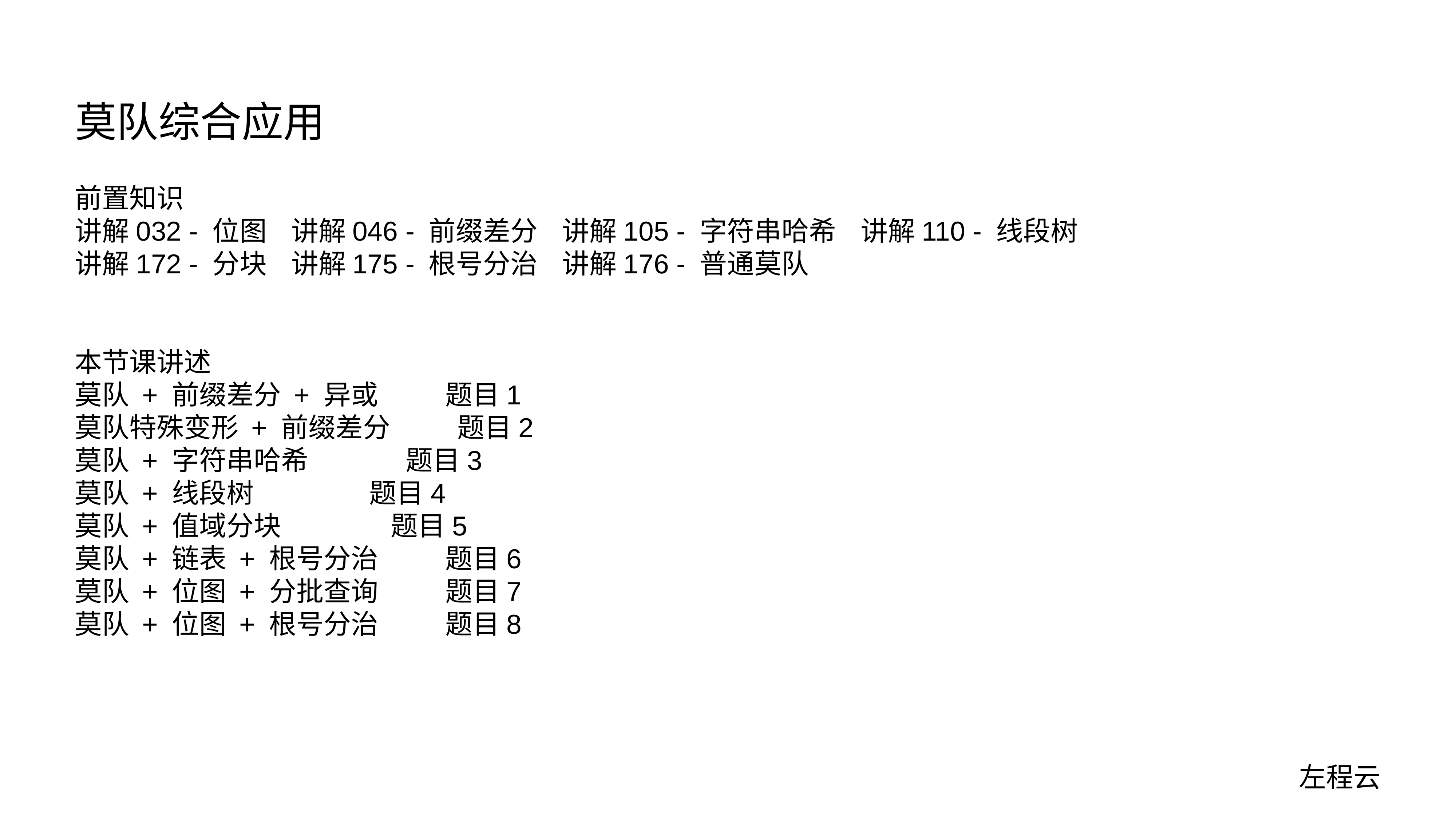

# 莫队综合应用
前置知识
讲解032 - 位图    讲解046 - 前缀差分    讲解105 - 字符串哈希    讲解110 - 线段树
讲解172 - 分块    讲解175 - 根号分治    讲解176 - 普通莫队

本节课讲述
莫队 + 前缀差分 + 异或           题目1
莫队特殊变形 + 前缀差分           题目2
莫队 + 字符串哈希                题目3
莫队 + 线段树                   题目4
莫队 + 值域分块                  题目5
莫队 + 链表 + 根号分治           题目6
莫队 + 位图 + 分批查询           题目7
莫队 + 位图 + 根号分治           题目8
左程云